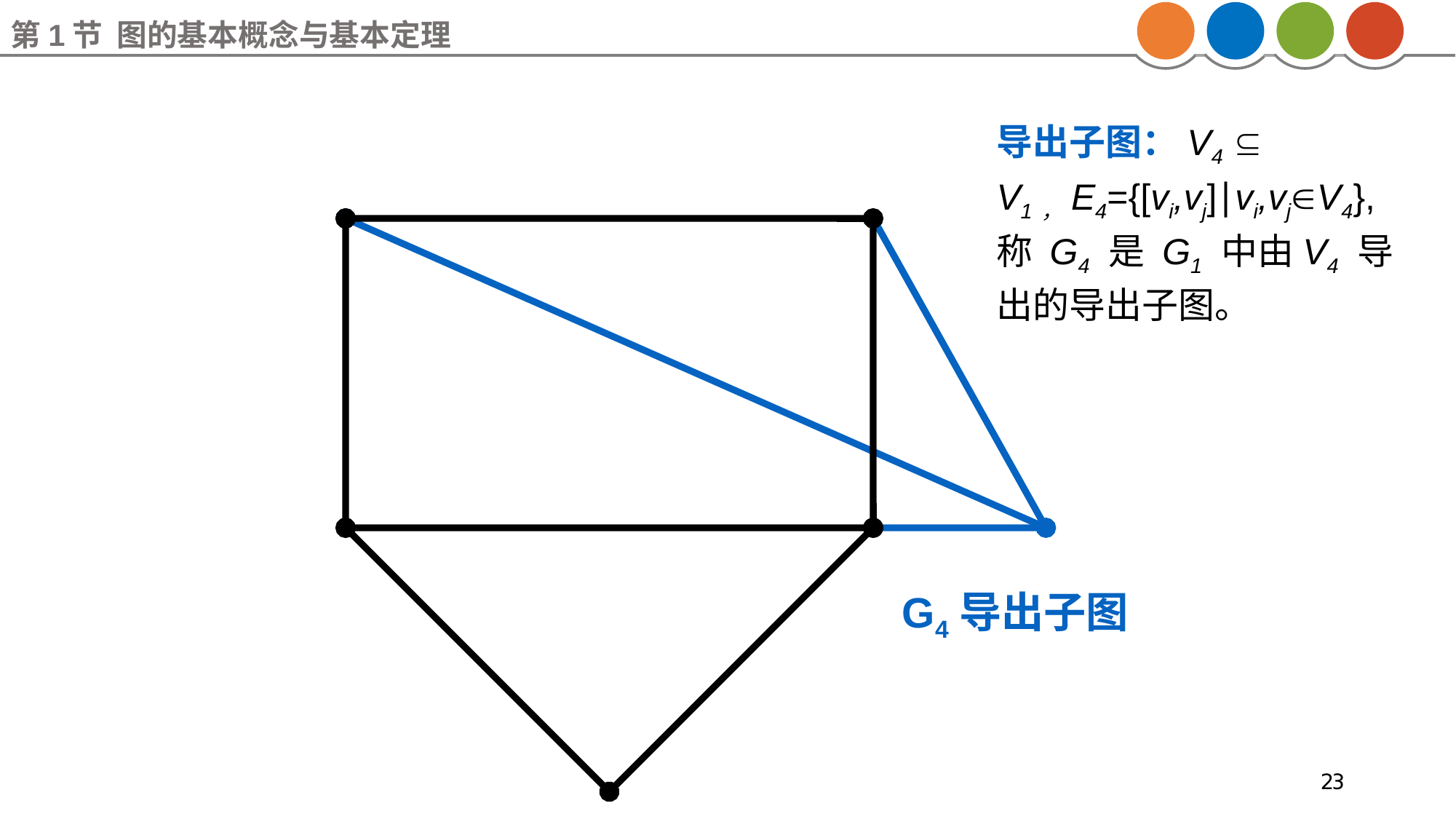

第1节  图的基本概念与基本定理
导出子图：V4 ⊆ V1，E4={[vi,vj]∣vi,vj∈V4},
称 G4 是 G1 中由V4 导出的导出子图。

G4导出子图
23